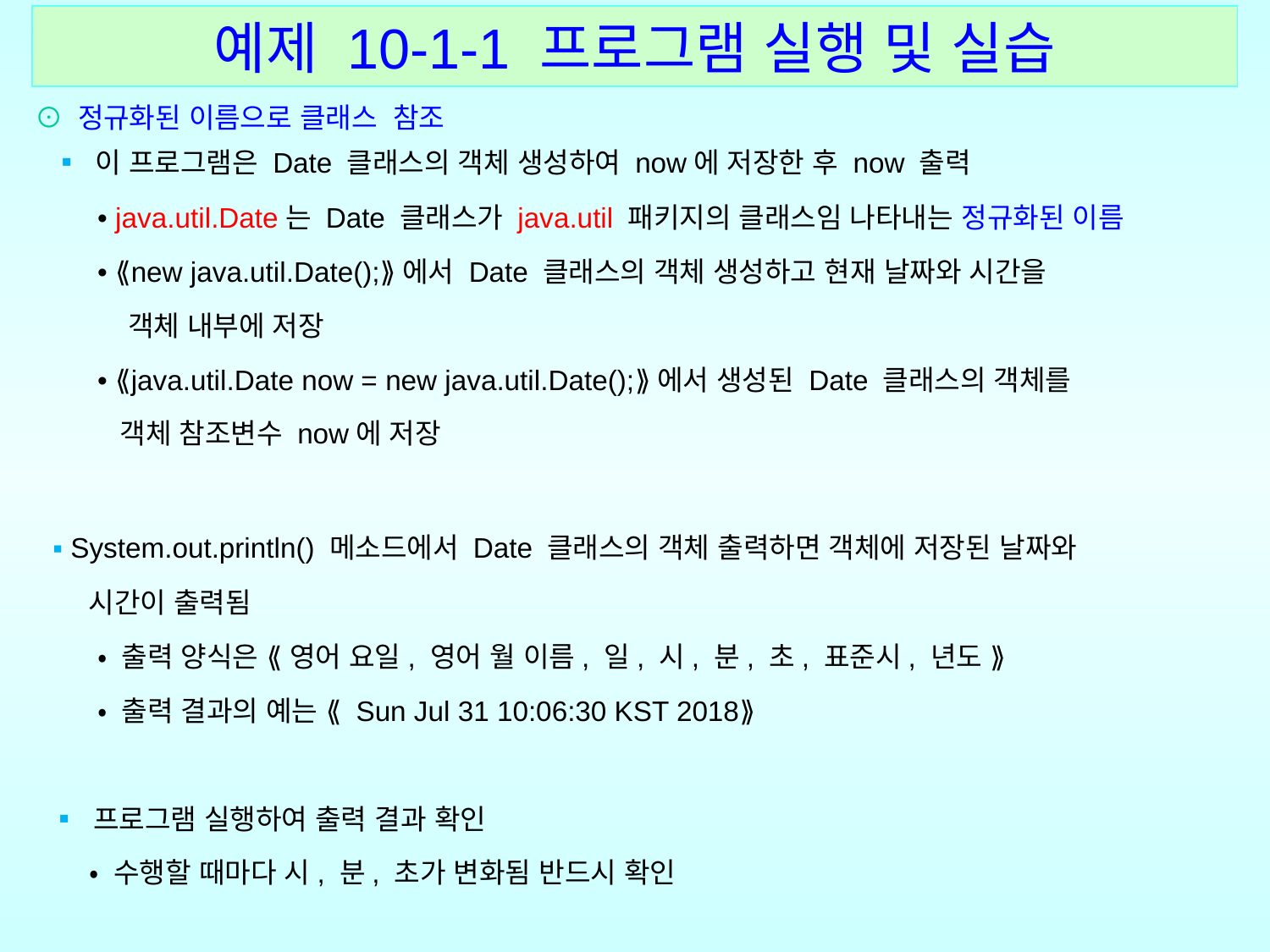

예제 10-1-1 프로그램 실행 및 실습
⊙ 정규화된 이름으로 클래스  참조
  ▪ 이 프로그램은 Date 클래스의 객체 생성하여 now에 저장한 후 now 출력
        • java.util.Date는 Date 클래스가 java.util 패키지의 클래스임 나타내는 정규화된 이름
        • ⟪new java.util.Date();⟫에서 Date 클래스의 객체 생성하고 현재 날짜와 시간을
           객체 내부에 저장
        • ⟪java.util.Date now = new java.util.Date();⟫에서 생성된 Date 클래스의 객체를
          객체 참조변수 now에 저장

  ▪ System.out.println() 메소드에서 Date 클래스의 객체 출력하면 객체에 저장된 날짜와
      시간이 출력됨
        • 출력 양식은 ⟪ 영어 요일, 영어 월 이름, 일, 시, 분, 초, 표준시, 년도 ⟫
        • 출력 결과의 예는 ⟪ Sun Jul 31 10:06:30 KST 2018⟫

  ▪ 프로그램 실행하여 출력 결과 확인
       • 수행할 때마다 시, 분, 초가 변화됨 반드시 확인